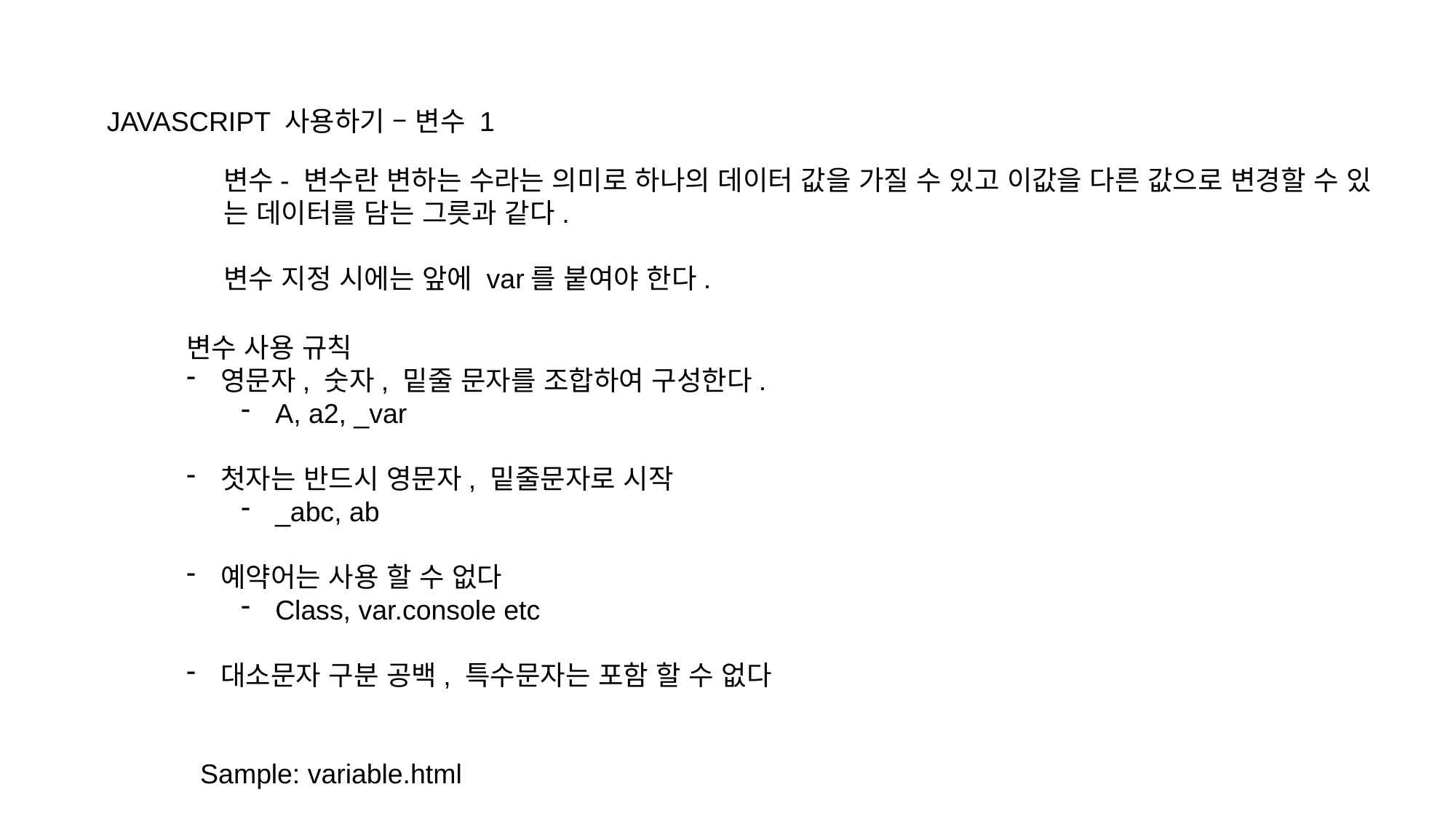

JAVASCRIPT 사용하기 – 변수 1
변수- 변수란 변하는 수라는 의미로 하나의 데이터 값을 가질 수 있고 이값을 다른 값으로 변경할 수 있
는 데이터를 담는 그릇과 같다.

변수 지정 시에는 앞에 var를 붙여야 한다.

변수 사용 규칙
영문자, 숫자, 밑줄 문자를 조합하여 구성한다.
A, a2, _var

첫자는 반드시 영문자, 밑줄문자로 시작
_abc, ab

예약어는 사용 할 수 없다
Class, var.console etc

대소문자 구분 공백, 특수문자는 포함 할 수 없다

Sample: variable.html